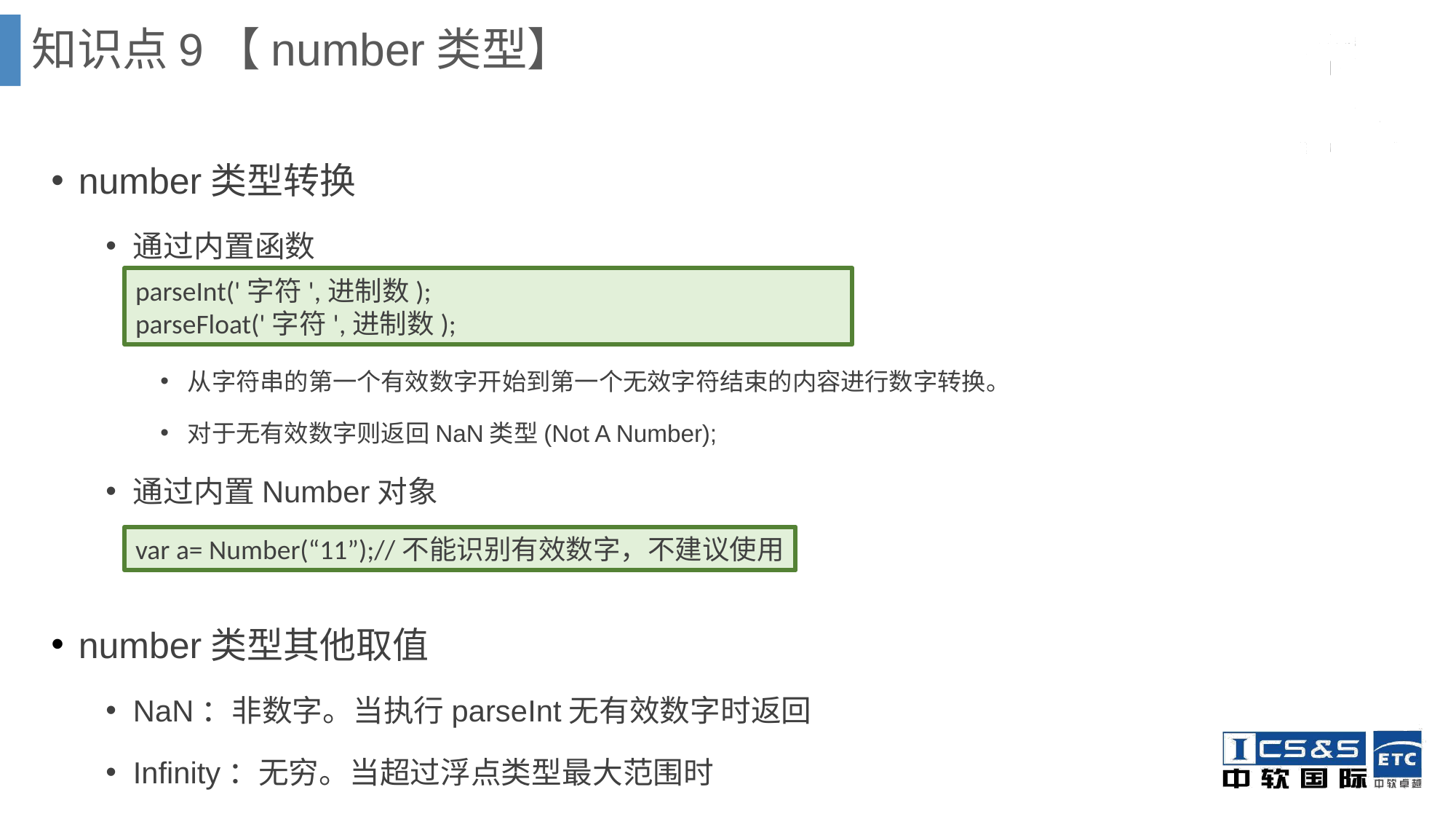

知识点9【number类型】
number类型转换
通过内置函数

从字符串的第一个有效数字开始到第一个无效字符结束的内容进行数字转换。
对于无有效数字则返回NaN类型(Not A Number);
通过内置Number对象

number类型其他取值
NaN：非数字。当执行parseInt无有效数字时返回
Infinity：无穷。当超过浮点类型最大范围时

parseInt('字符',进制数);
parseFloat('字符',进制数);
var a= Number(“11”);//不能识别有效数字，不建议使用